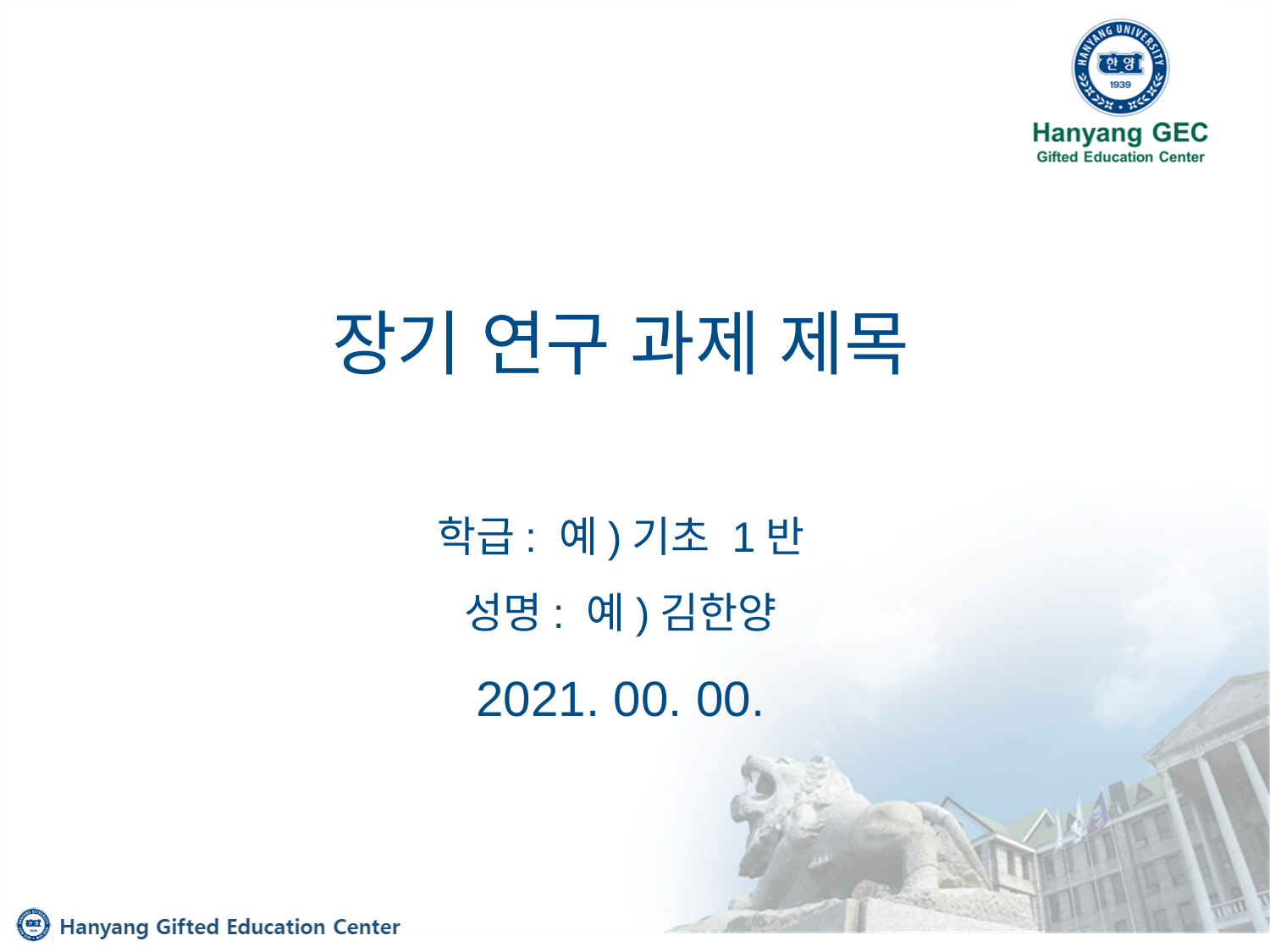

장기 연구 과제 제목
학급: 예)기초 1반
성명: 예)김한양
2021. 00. 00.